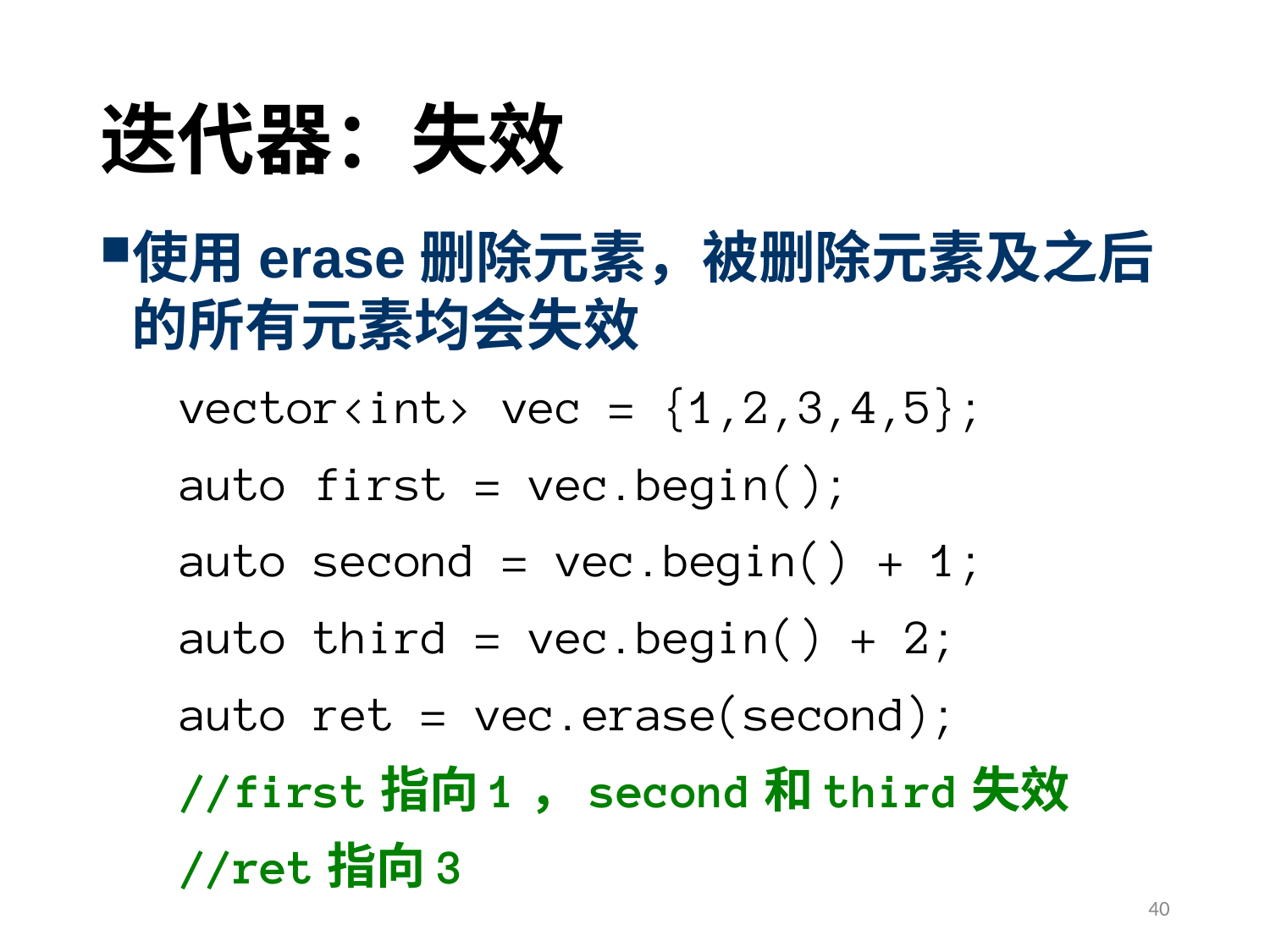

# 迭代器：失效
使用erase删除元素，被删除元素及之后的所有元素均会失效
   vector<int> vec = {1,2,3,4,5};
   auto first = vec.begin();
   auto second = vec.begin() + 1;
   auto third = vec.begin() + 2;
   auto ret = vec.erase(second);
   //first指向1，second和third失效
   //ret指向3
40